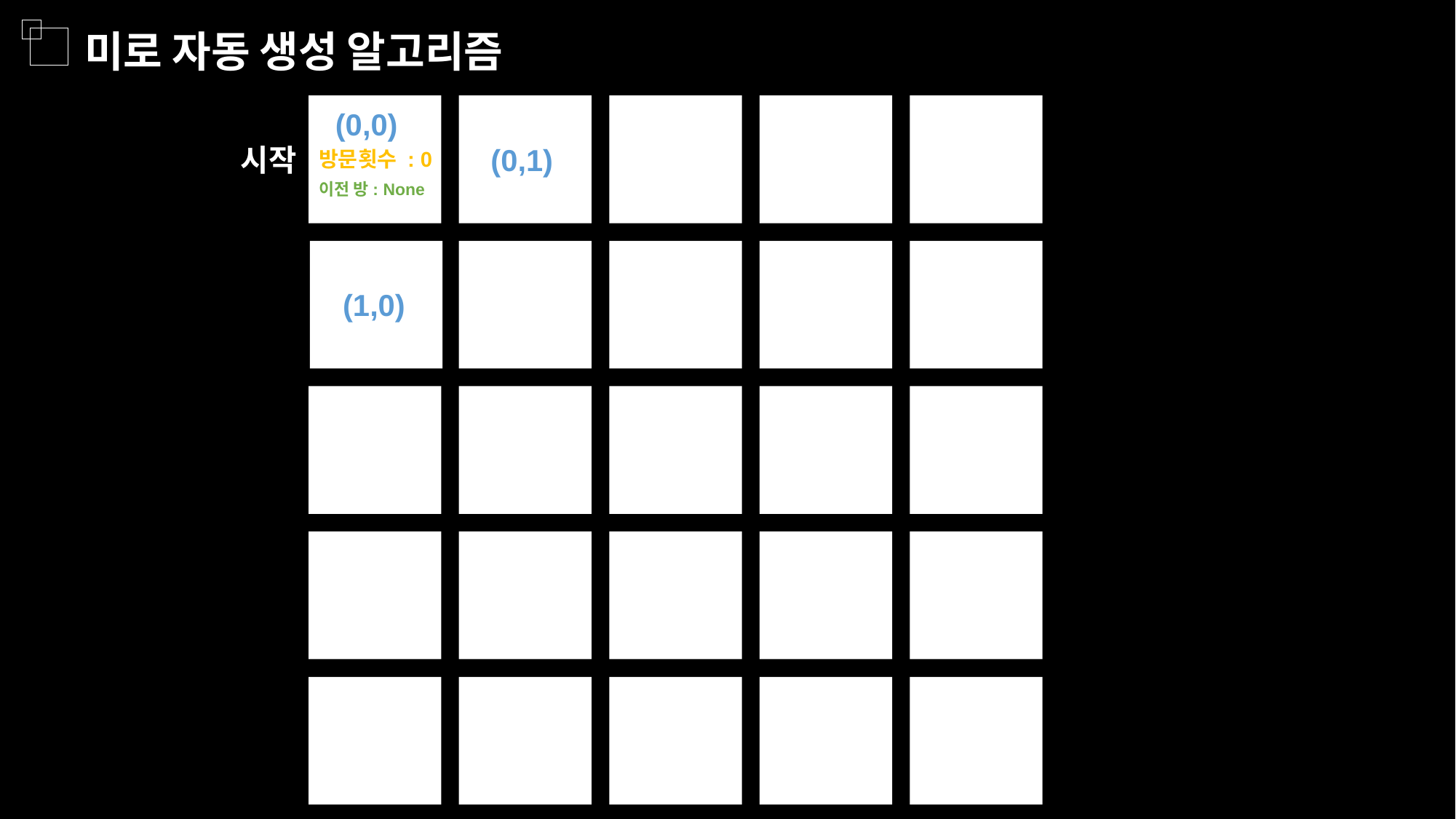

미로 자동 생성 알고리즘

(0,0)
시작
(0,1)
방문횟수 : 0
이전 방: None

(1,0)